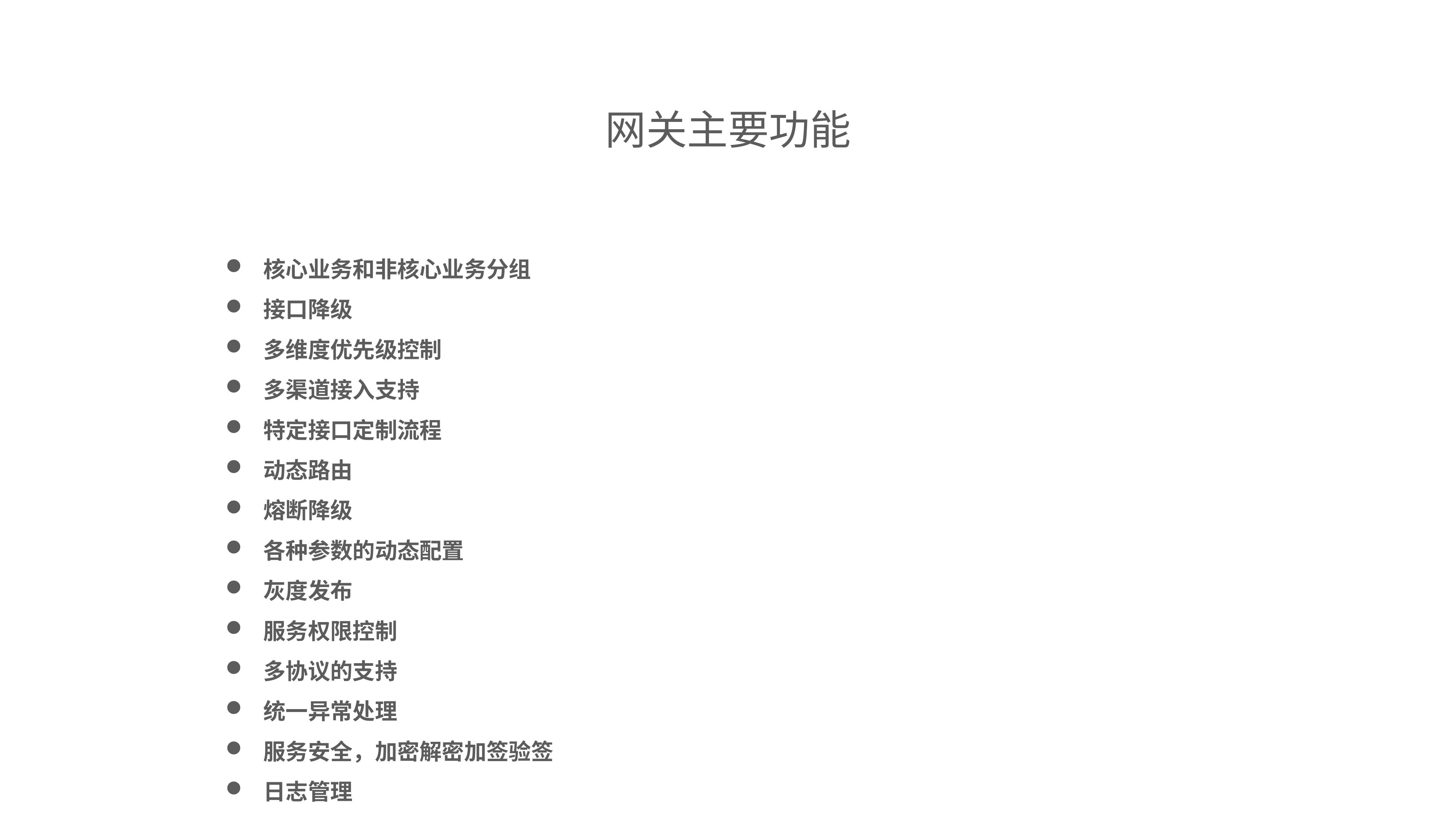

# 网关主要功能

核心业务和非核心业务分组
接口降级
多维度优先级控制
多渠道接入支持
特定接口定制流程
动态路由
熔断降级
各种参数的动态配置
灰度发布
服务权限控制
多协议的支持
统一异常处理
服务安全，加密解密加签验签
日志管理
集群管理
通道控制，线程资源控制
……